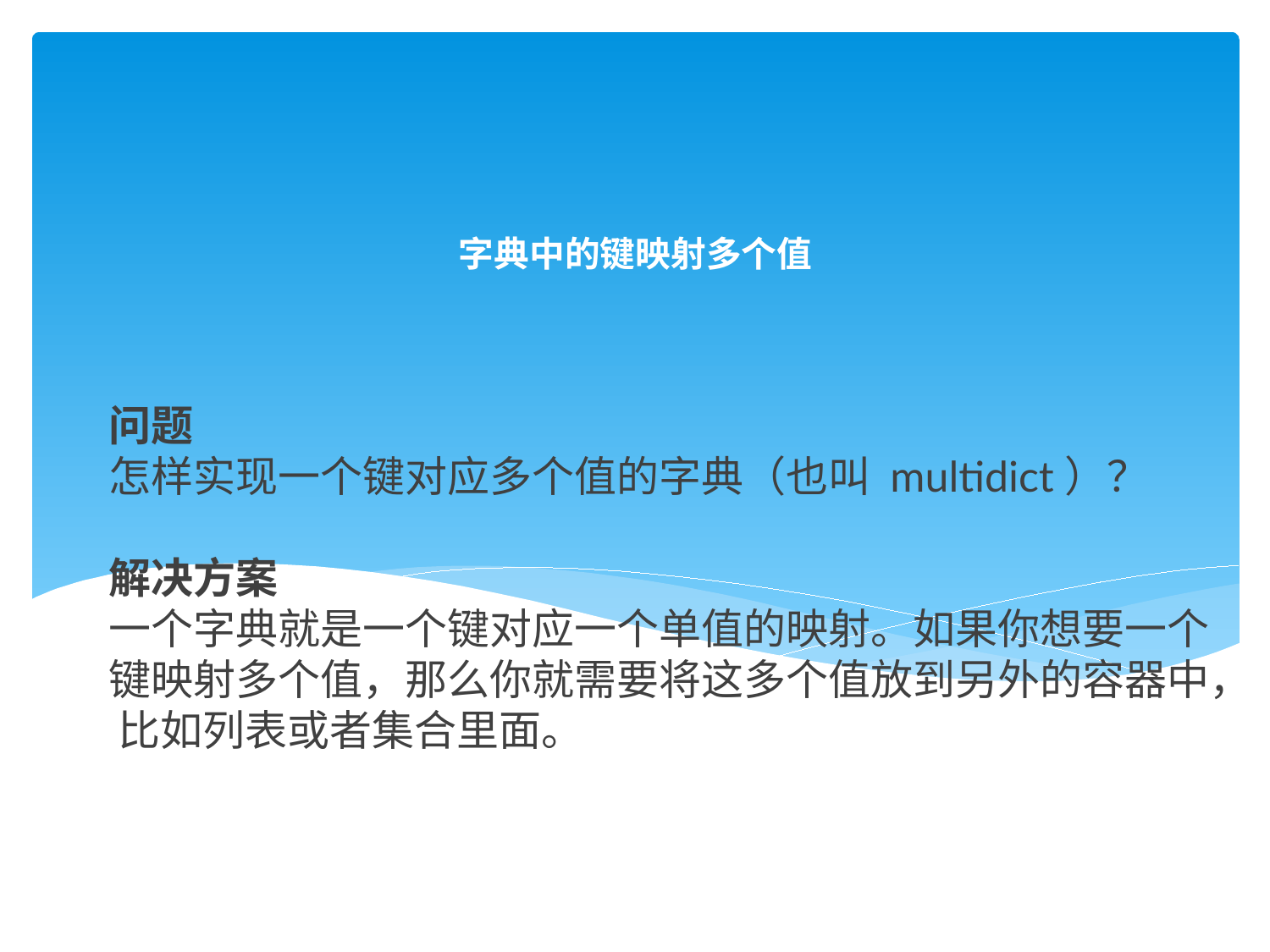

字典中的键映射多个值

# 问题 怎样实现一个键对应多个值的字典（也叫 multidict）？ 解决方案 一个字典就是一个键对应一个单值的映射。如果你想要一个键映射多个值，那么你就需要将这多个值放到另外的容器中， 比如列表或者集合里面。